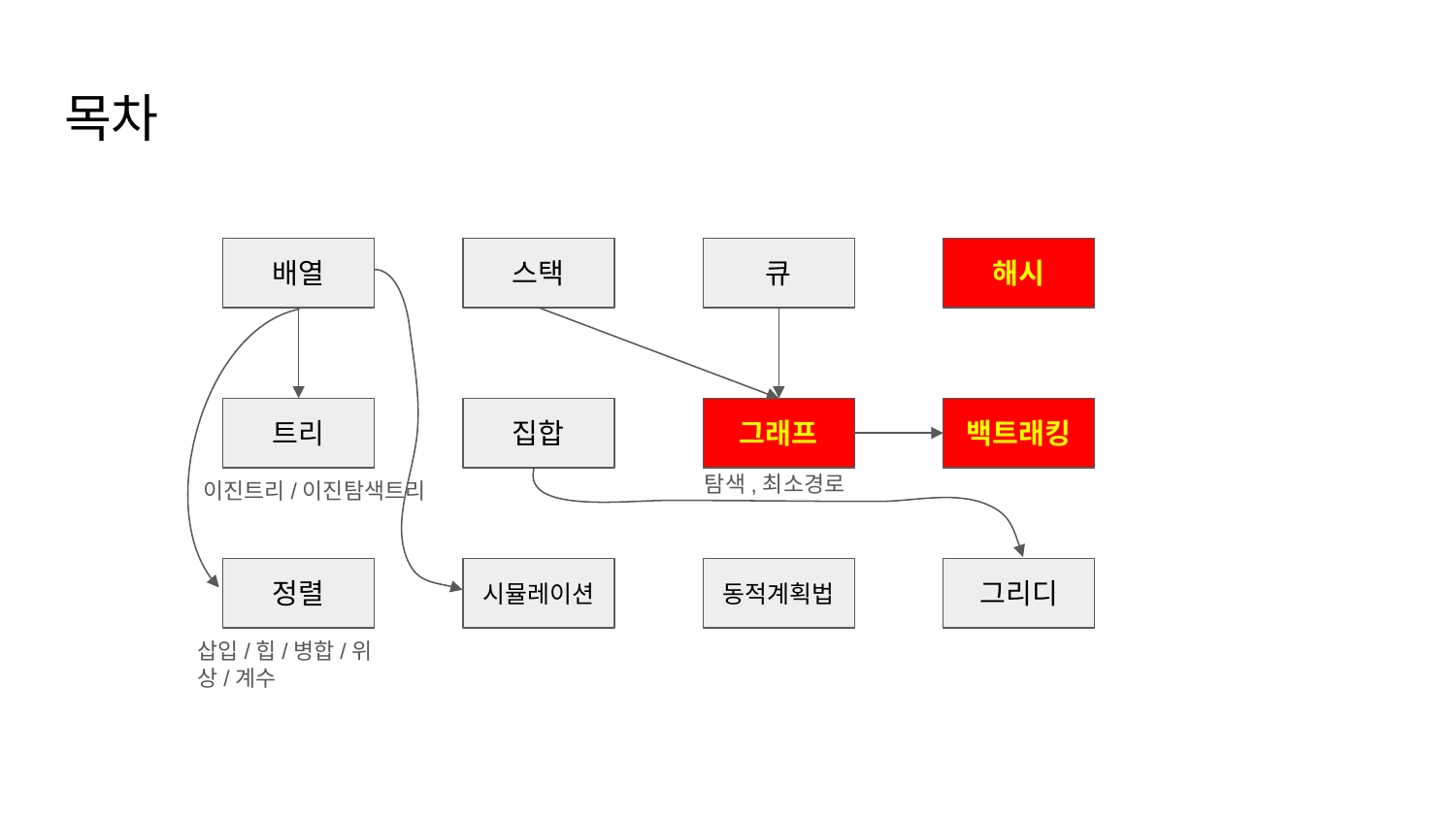

# 목차
배열
스택
큐
해시

트리
집합
그래프
백트래킹
탐색,최소경로
이진트리/이진탐색트리

정렬
시뮬레이션
동적계획법
그리디
삽입/힙/병합/위상/계수